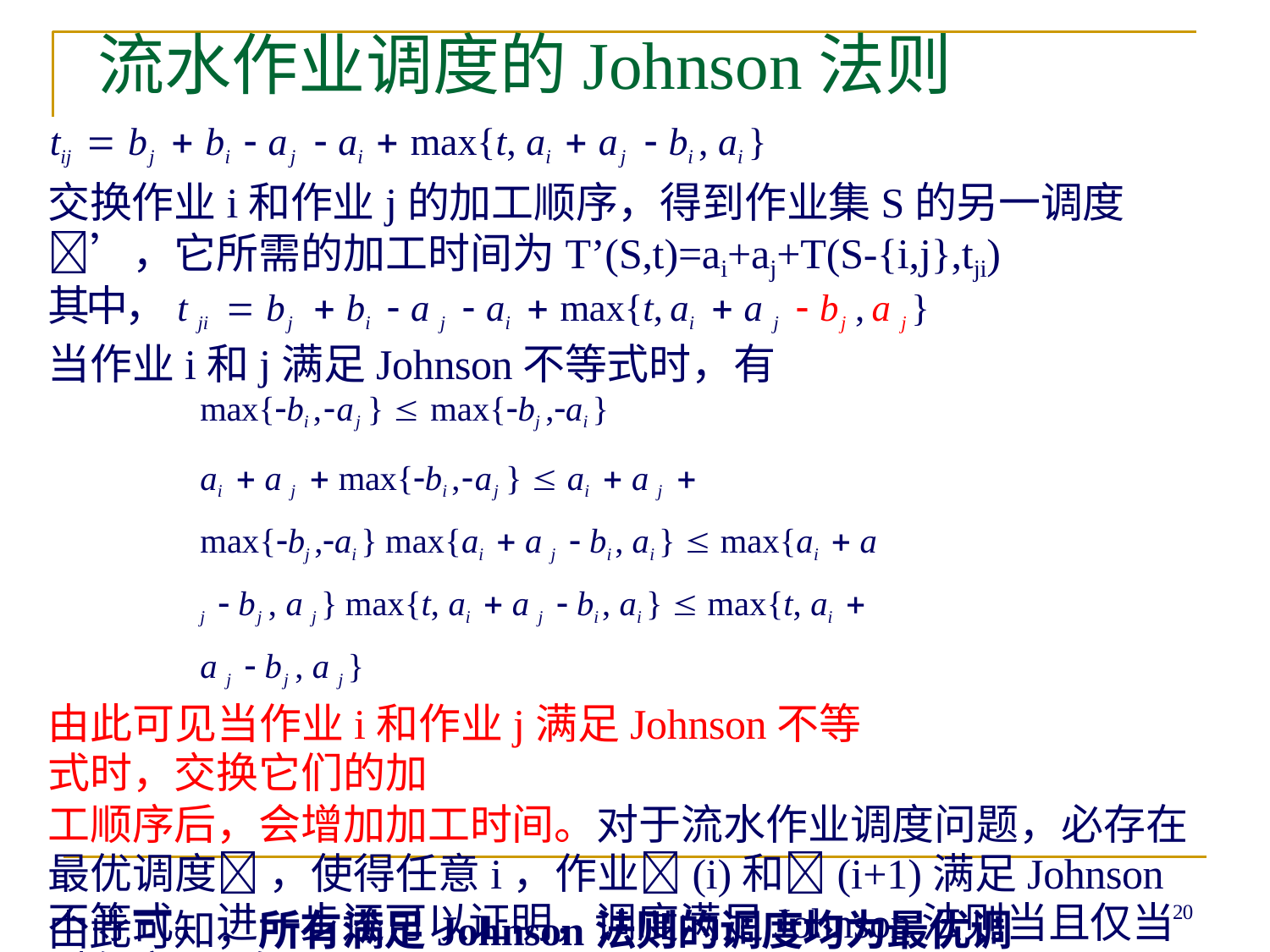

# 流水作业调度的Johnson法则
tij  = bj + bi − aj − ai + max{t, ai + aj − bi , ai }
交换作业i和作业j的加工顺序，得到作业集S的另一调度π’，它所需的加工时间为T’(S,t)=ai+aj+T(S-{i,j},tji)
其中，t ji  = bj + bi − a j − ai + max{t, ai + a j − bj , a j }
当作业i和j满足Johnson不等式时，有
max{−bi ,−aj } ≤ max{−bj ,−ai }
ai + a j + max{−bi ,−aj } ≤ ai + a j + max{−bj ,−ai } max{ai + a j − bi , ai } ≤ max{ai + a j − bj , a j } max{t, ai + a j − bi , ai } ≤ max{t, ai + a j − bj , a j }
由此可见当作业i和作业j满足Johnson不等式时，交换它们的加
工顺序后，会增加加工时间。对于流水作业调度问题，必存在最优调度π ，使得任意i，作业π(i)和π(i+1)满足Johnson不等式。进一步还可以证明，调度满足Johnson法则当且仅当对任意i<j有
min{bπ (i) , aπ ( j ) } ≥ min{bπ ( j ) , aπ (i) }
20
由此可知，所有满足Johnson法则的调度均为最优调度。